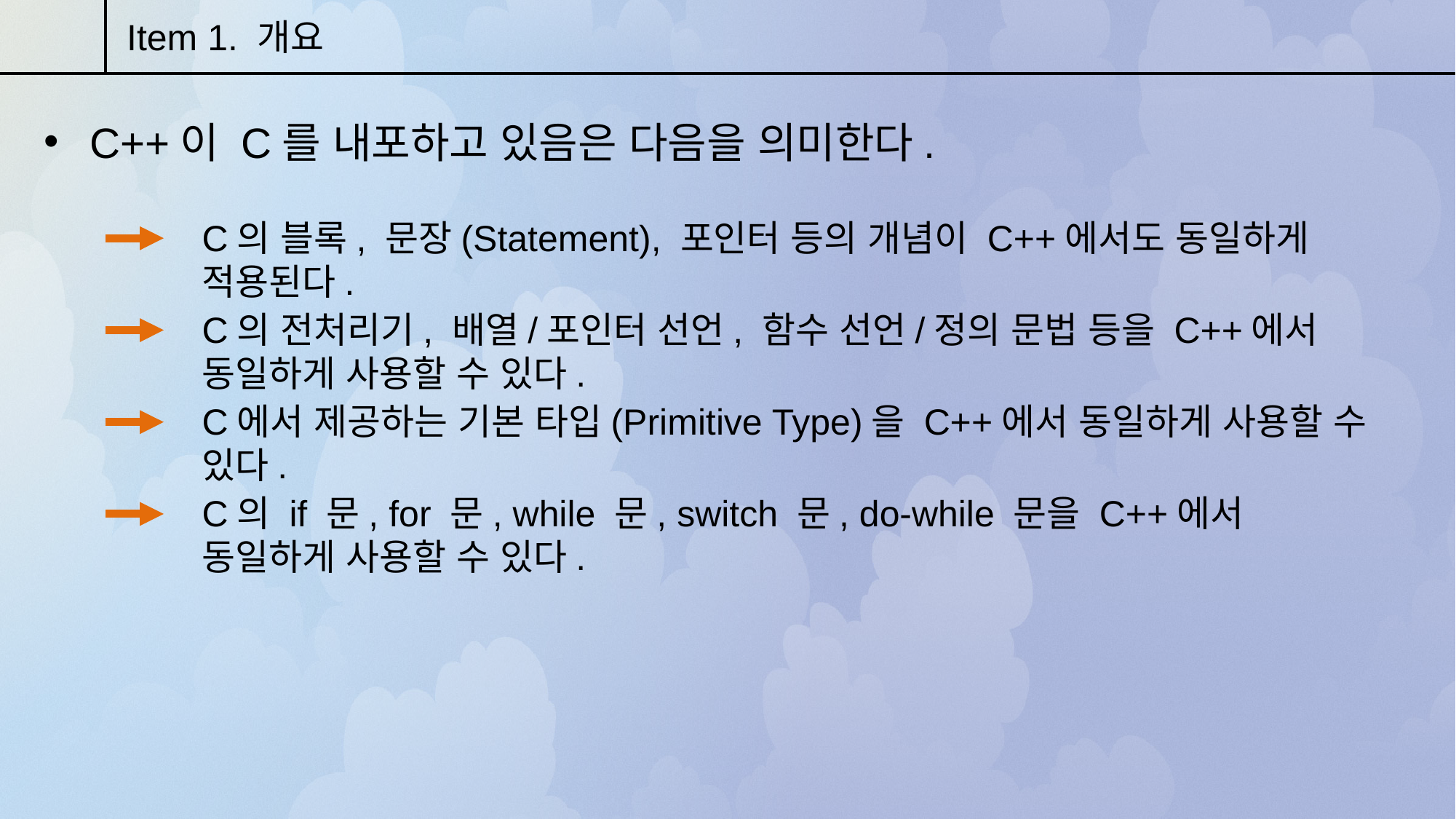

Item 1. 개요
 C++이 C를 내포하고 있음은 다음을 의미한다.
C의 블록, 문장(Statement), 포인터 등의 개념이 C++에서도 동일하게 적용된다.
C의 전처리기, 배열/포인터 선언, 함수 선언/정의 문법 등을 C++에서 동일하게 사용할 수 있다.
C에서 제공하는 기본 타입(Primitive Type)을 C++에서 동일하게 사용할 수 있다.
C의 if 문, for 문, while 문, switch 문, do-while 문을 C++에서 동일하게 사용할 수 있다.